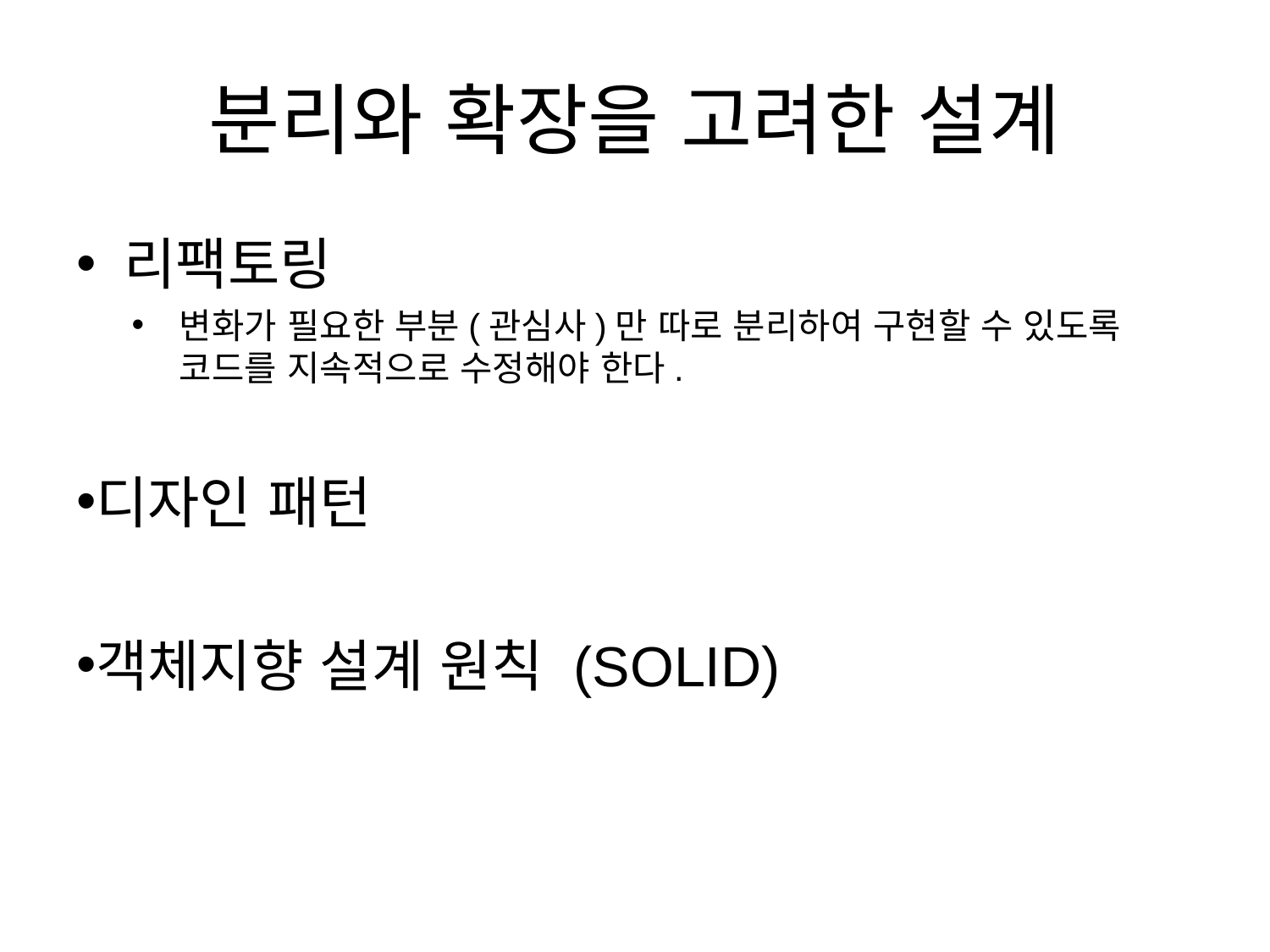

# 분리와 확장을 고려한 설계
리팩토링
변화가 필요한 부분(관심사)만 따로 분리하여 구현할 수 있도록 코드를 지속적으로 수정해야 한다.

디자인 패턴

객체지향 설계 원칙 (SOLID)